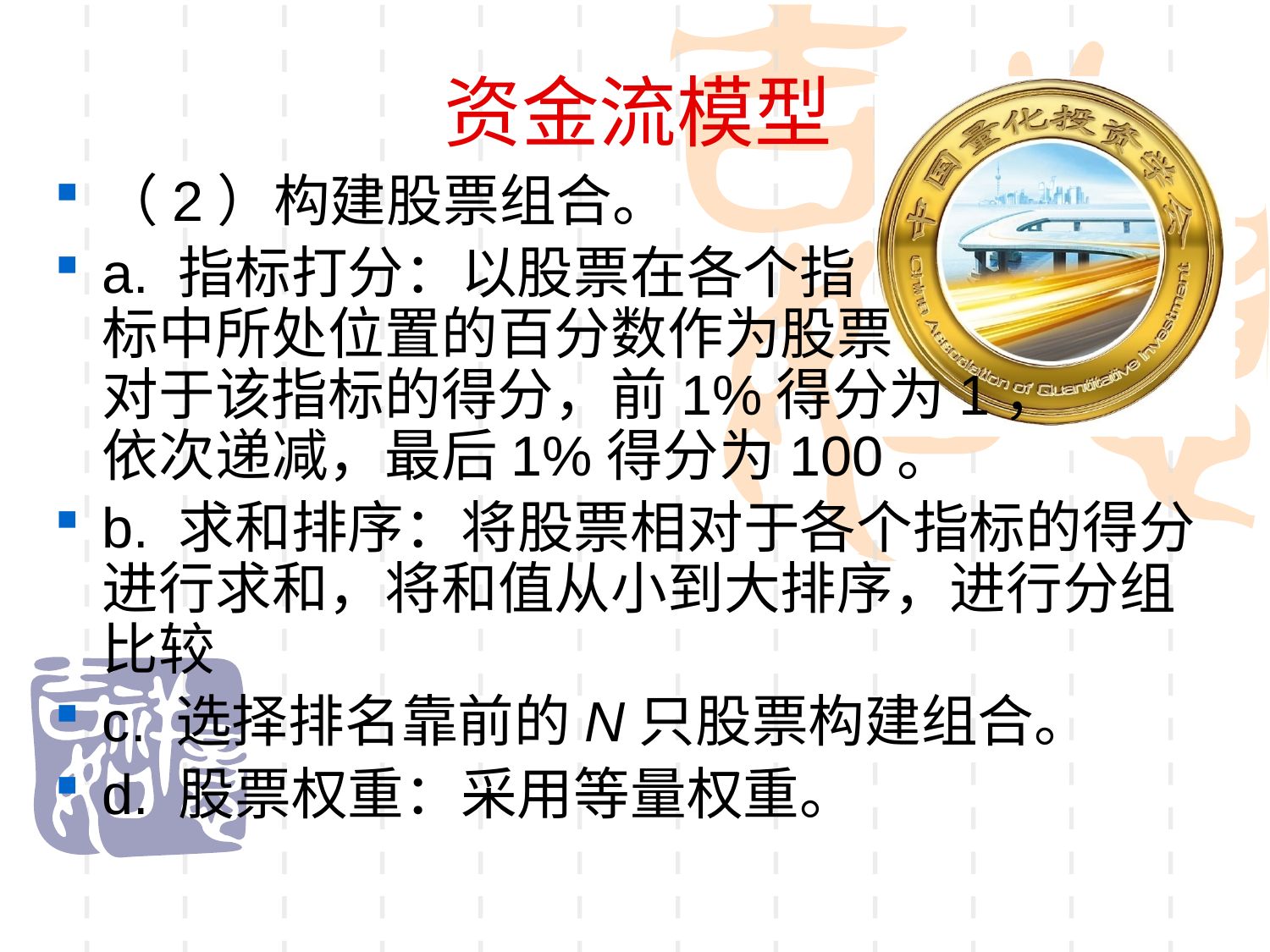

资金流模型
（2）构建股票组合。
a. 指标打分：以股票在各个指
标中所处位置的百分数作为股票
对于该指标的得分，前1%得分为1，
依次递减，最后1%得分为100。
b. 求和排序：将股票相对于各个指标的得分进行求和，将和值从小到大排序，进行分组比较
c. 选择排名靠前的N只股票构建组合。
d. 股票权重：采用等量权重。